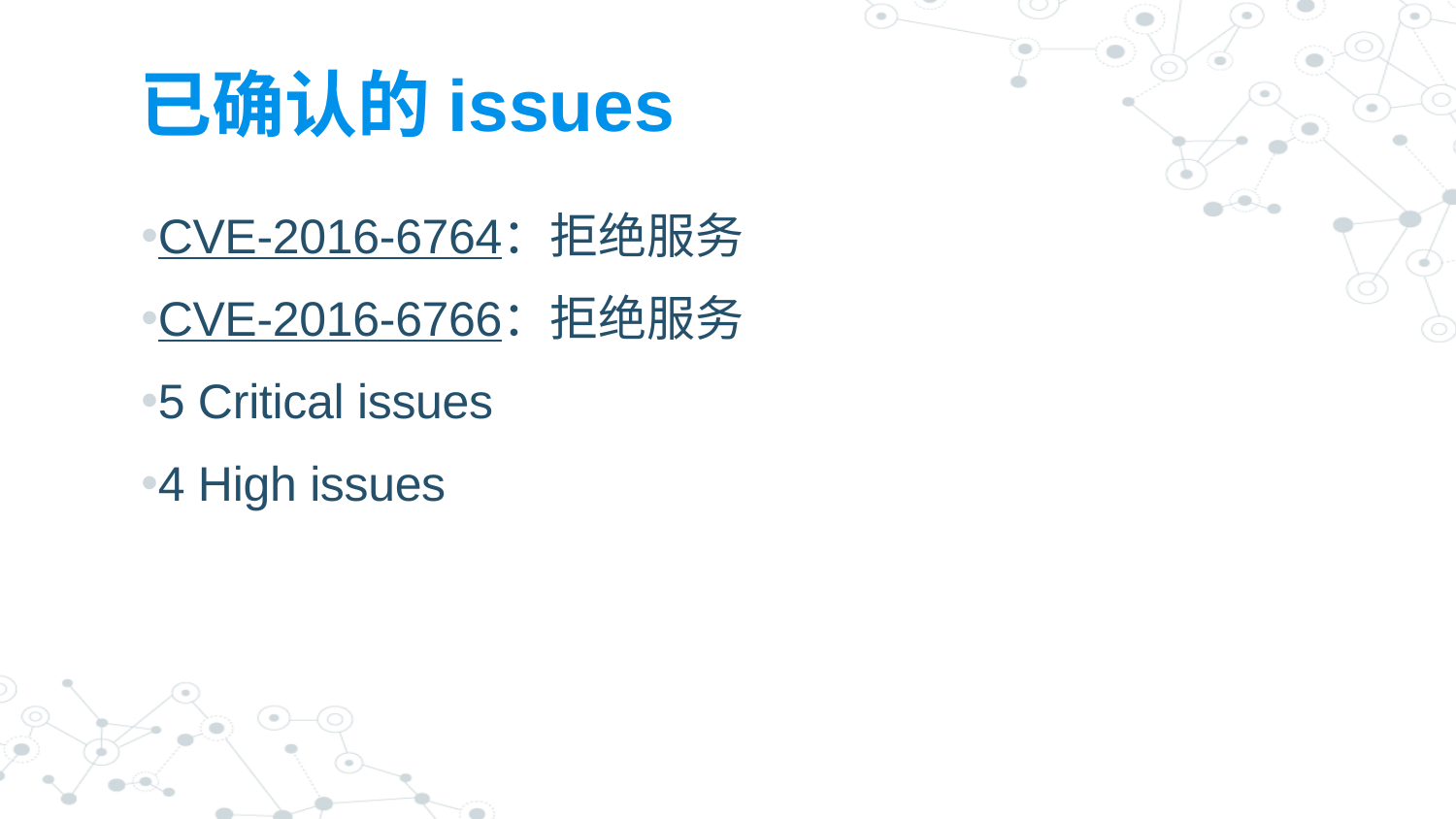

# 已确认的issues
CVE-2016-6764：拒绝服务
CVE-2016-6766：拒绝服务
5 Critical issues
4 High issues